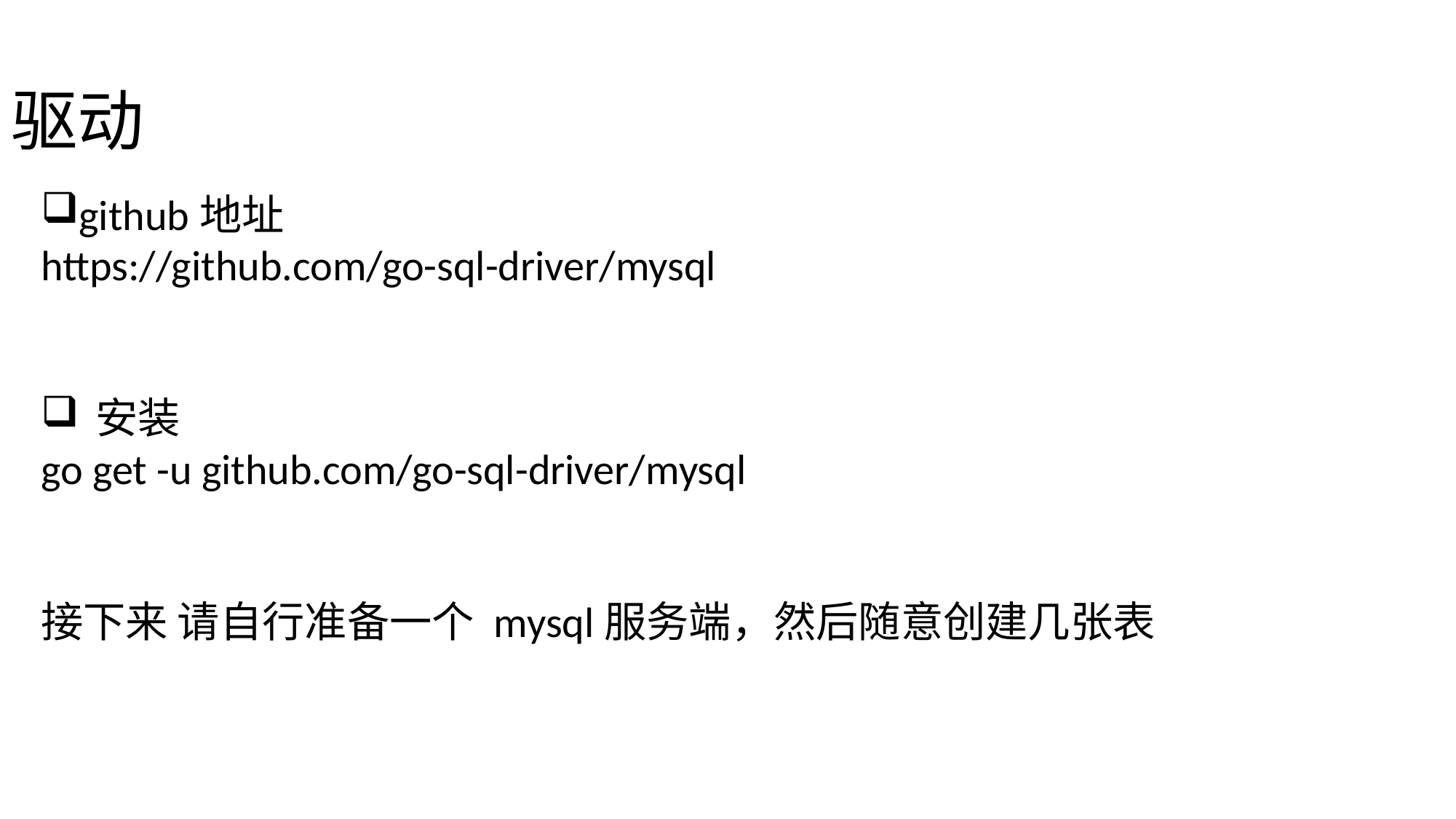

# 驱动
github地址
https://github.com/go-sql-driver/mysql

安装
go get -u github.com/go-sql-driver/mysql

接下来 请自行准备一个 mysql服务端，然后随意创建几张表